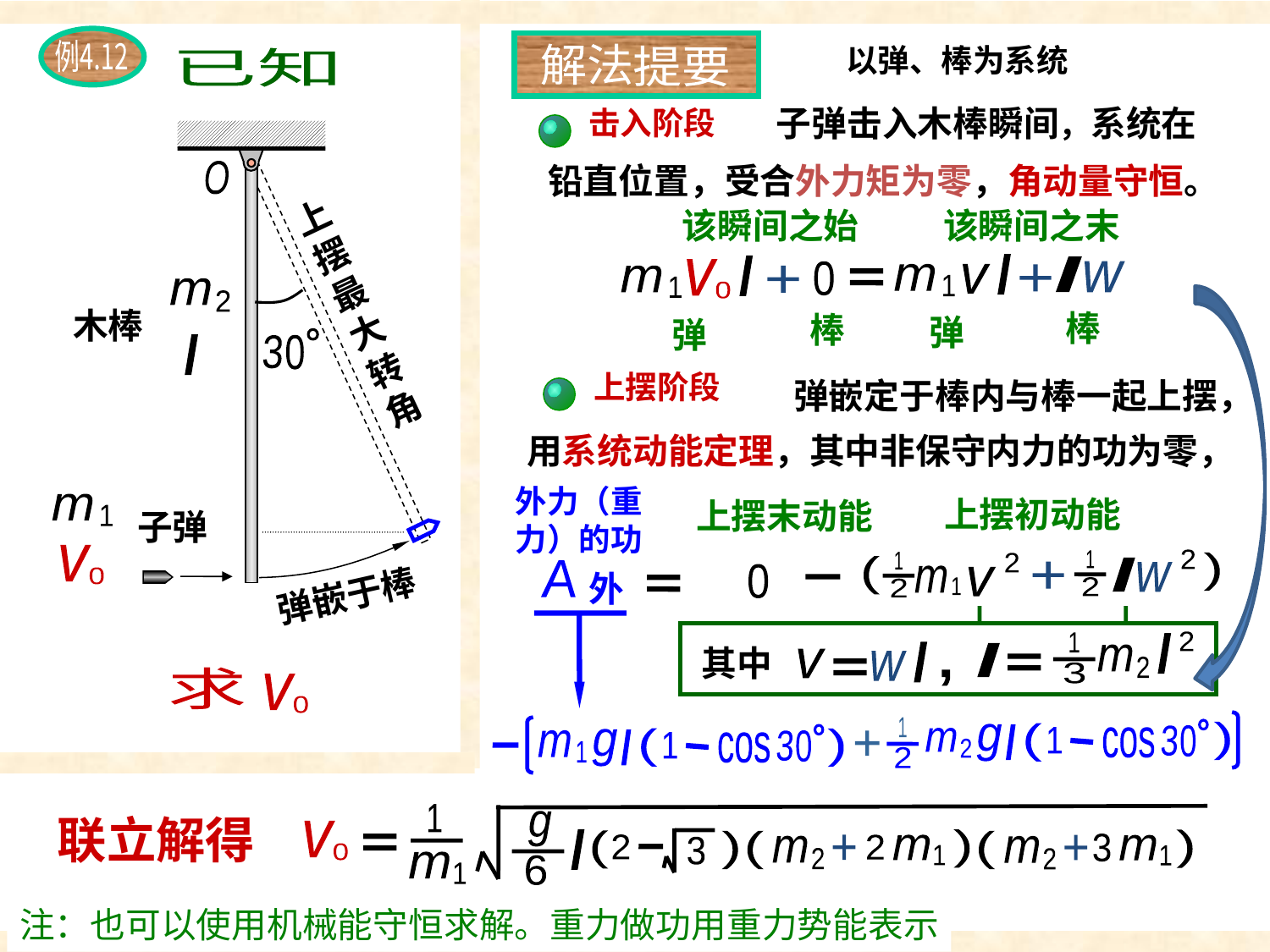

例4.12
已知

O

上摆最大转角
m
2

木棒

0
3
l
m
1
子弹

v
0
弹嵌于棒

求
v
0

例

解法
提要
以弹、棒为系统
子弹击入木棒瞬间，系统在
击入阶段

铅直位置，受合外力矩为零，角动量守恒。
该瞬间之始
该瞬间之末
l
l
I
v
0
ω
0
m
1
v
+
m
1
+

棒
棒
弹
弹

上摆阶段
弹嵌定于棒内与棒一起上摆，

用系统动能定理，其中非保守内力的功为零，
外力（重力）的功
上摆初动能
上摆末动能
2
1

2
1

2
)
2
(
I
A
外
+
ω
0
m
v

1

2
1

3
l
其中
l
I
m
2
v
ω

,

1

2

(
(
g
l

0
3
1
cos
m
2
(
(
g
l
m
1
0
3
+
1
cos

联立解得
1

g
v
0

l
)
)

(
)
(
(
3
2
+
2
m
1
+
m
1
m
2
m
2

3

m
1
6
注：也可以使用机械能守恒求解。重力做功用重力势能表示